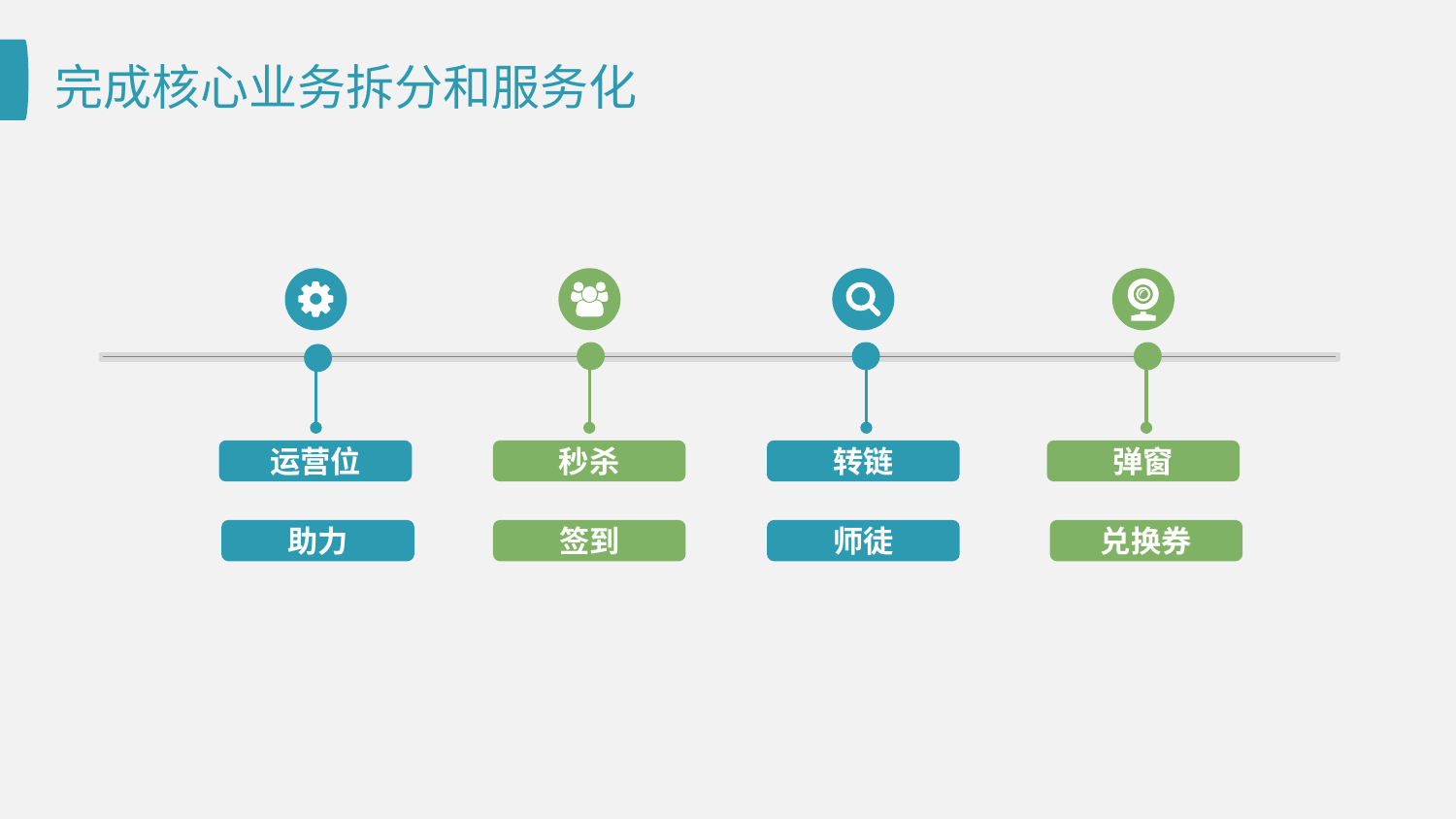

# 完成核心业务拆分和服务化

运营位
秒杀
转链
弹窗
助力
师徒
兑换券
签到